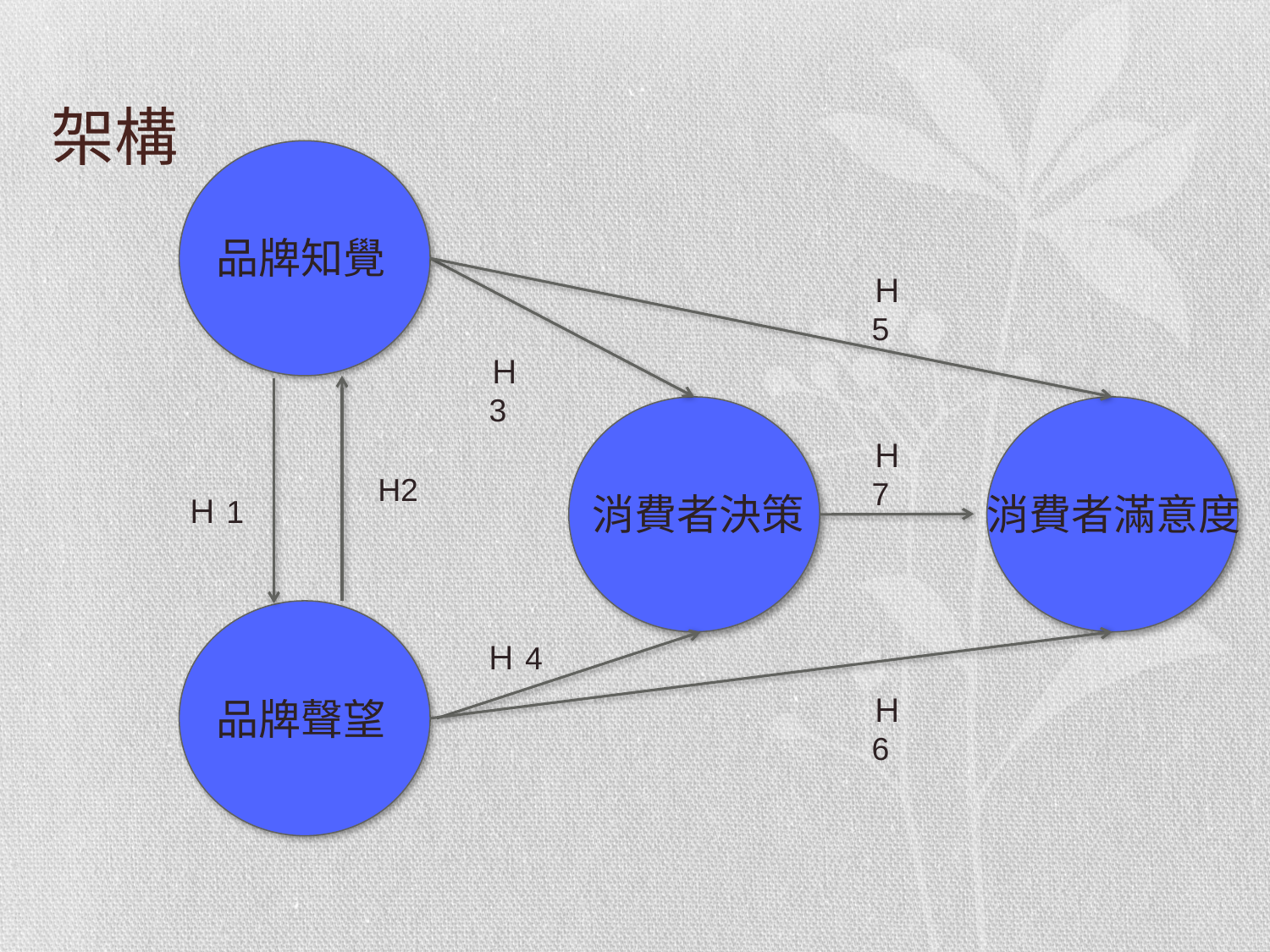

# 架構

品牌知覺
Ｈ5
Ｈ3

Ｈ7
H2
消費者決策
消費者滿意度
Ｈ1

Ｈ4
Ｈ6
品牌聲望